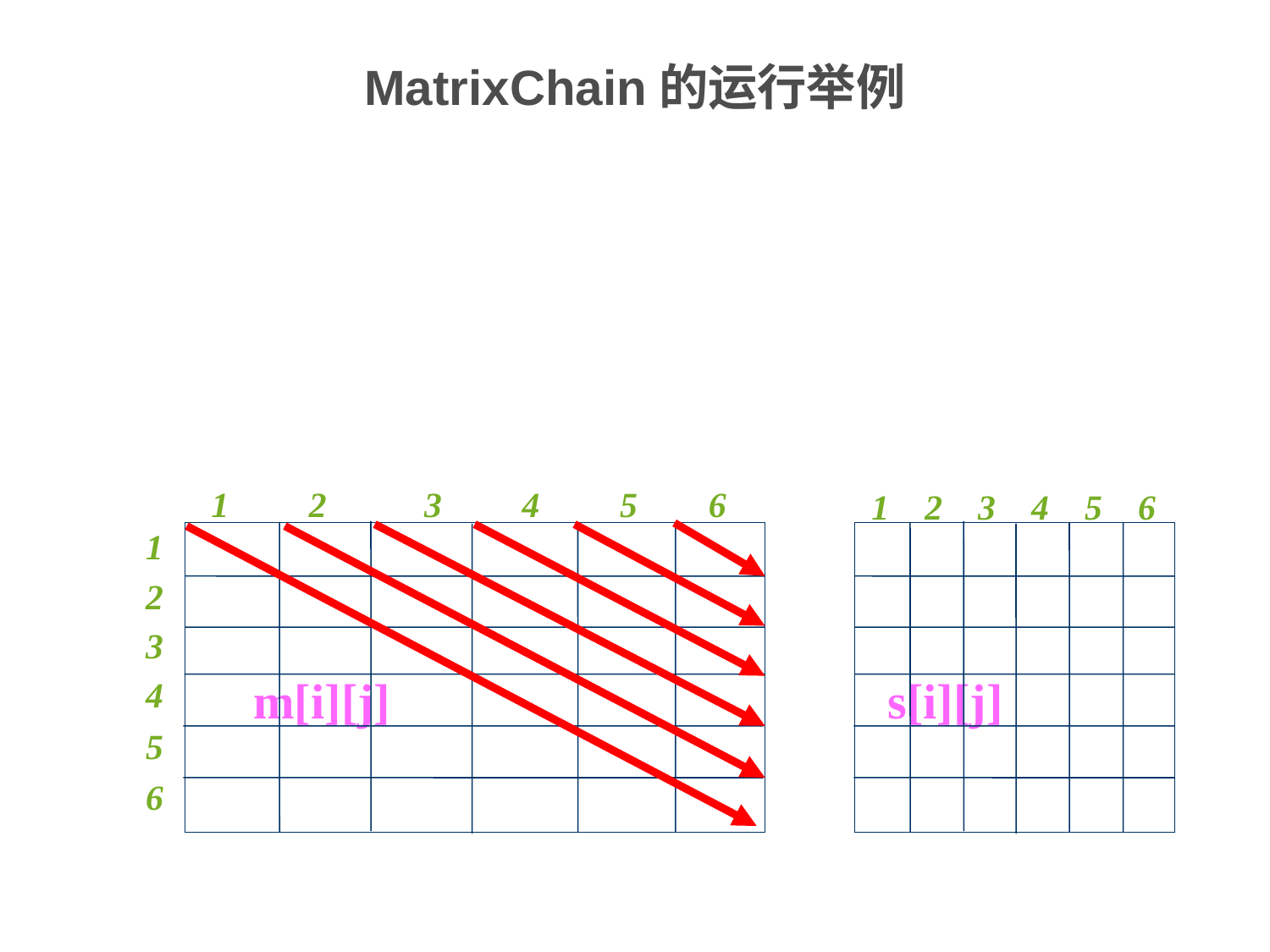

# MatrixChain的运行举例
MatrixChain将如下面红色箭头所示的过程逐个计算子问题A[i: j] 。

      1         2           3         4         5        6
1
2
3
4
5
6

m[i][j]
1    2    3    4    5    6

s[i][j]